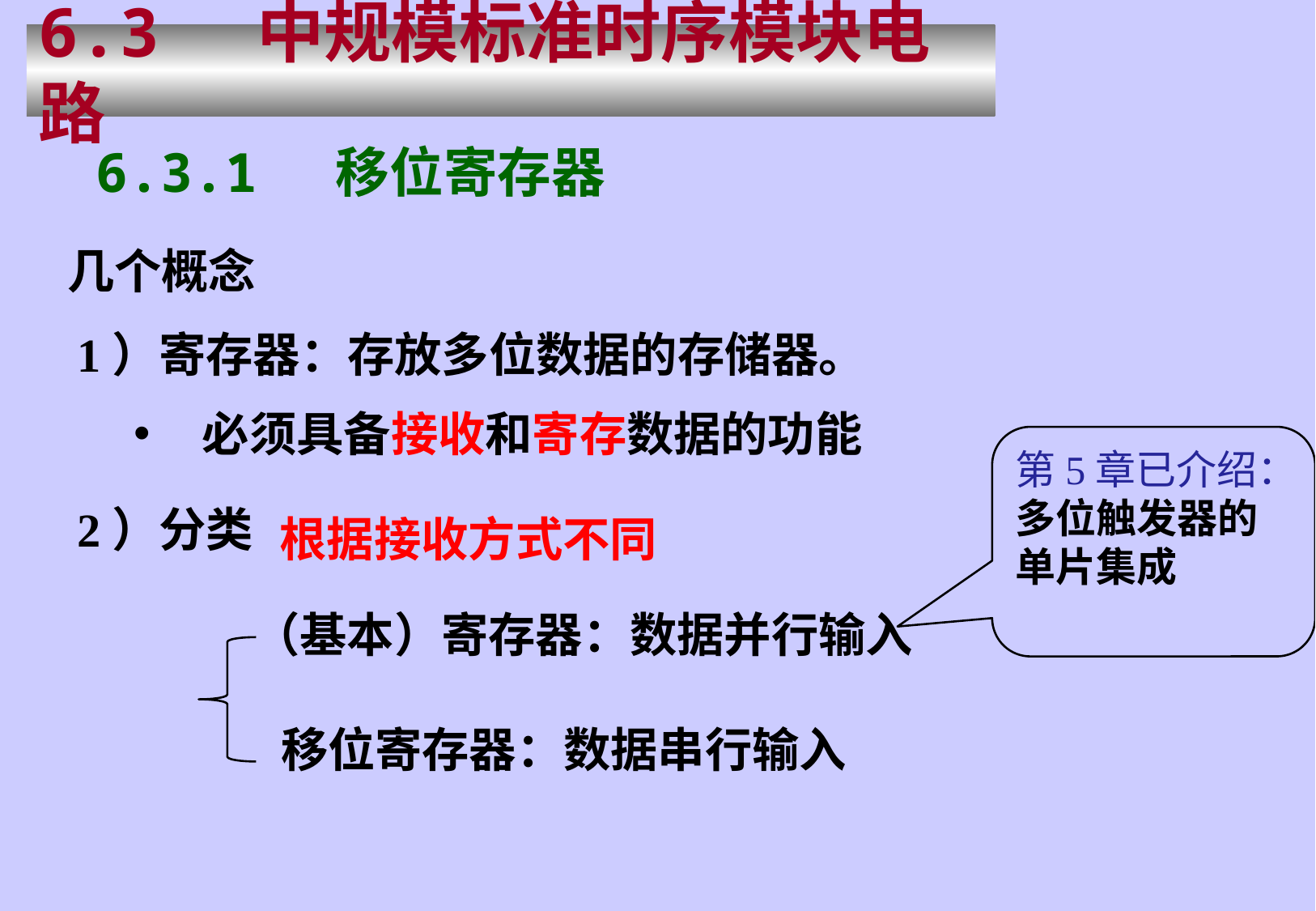

6.3  中规模标准时序模块电路
6.3.1  移位寄存器
几个概念
1）寄存器：存放多位数据的存储器。
必须具备接收和寄存数据的功能
第5章已介绍：多位触发器的单片集成
2）分类
根据接收方式不同
（基本）寄存器：数据并行输入

移位寄存器：数据串行输入